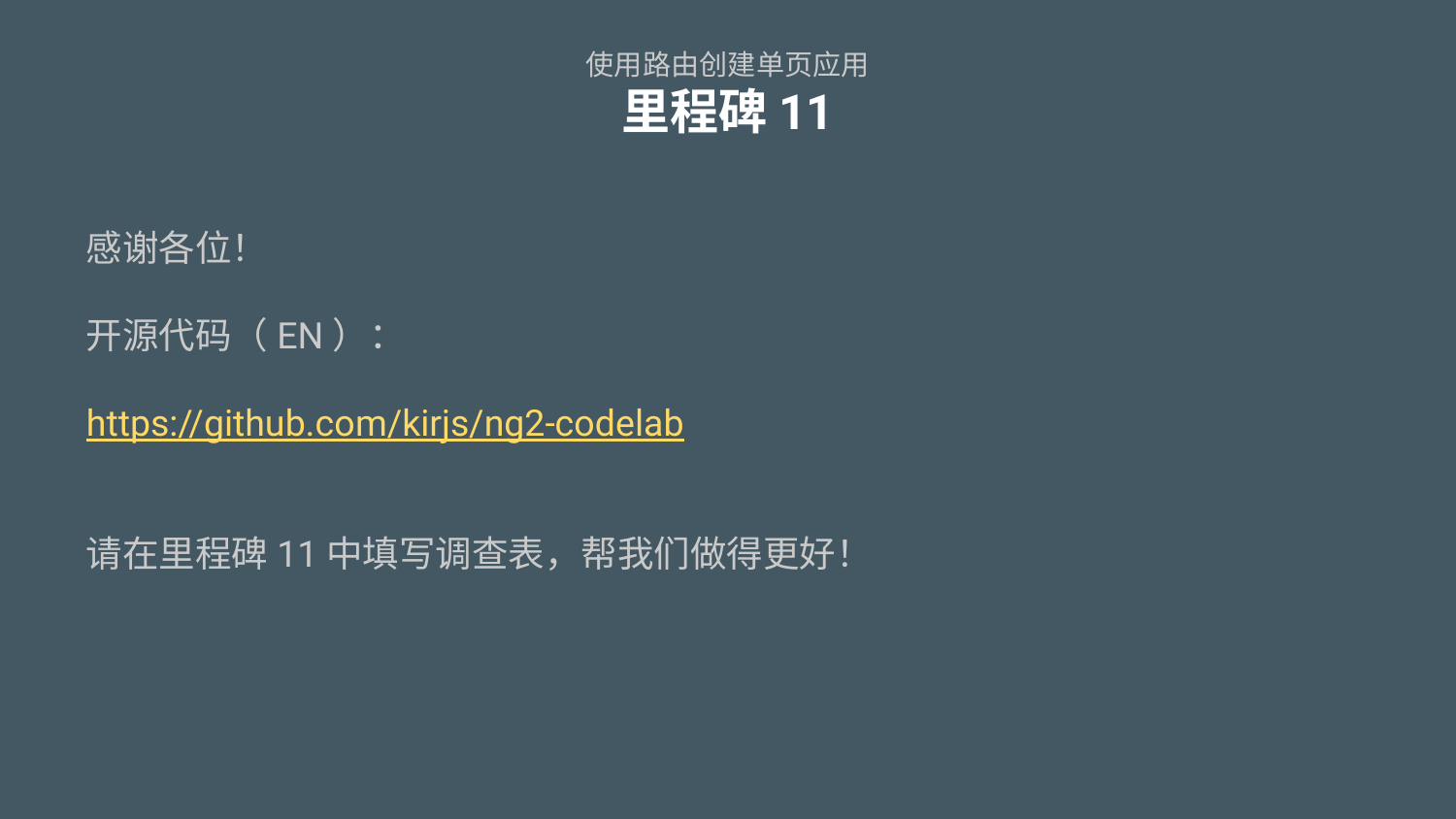

# 使用路由创建单页应用 里程碑11
感谢各位！

开源代码（EN）：

https://github.com/kirjs/ng2-codelab

请在里程碑11中填写调查表，帮我们做得更好！